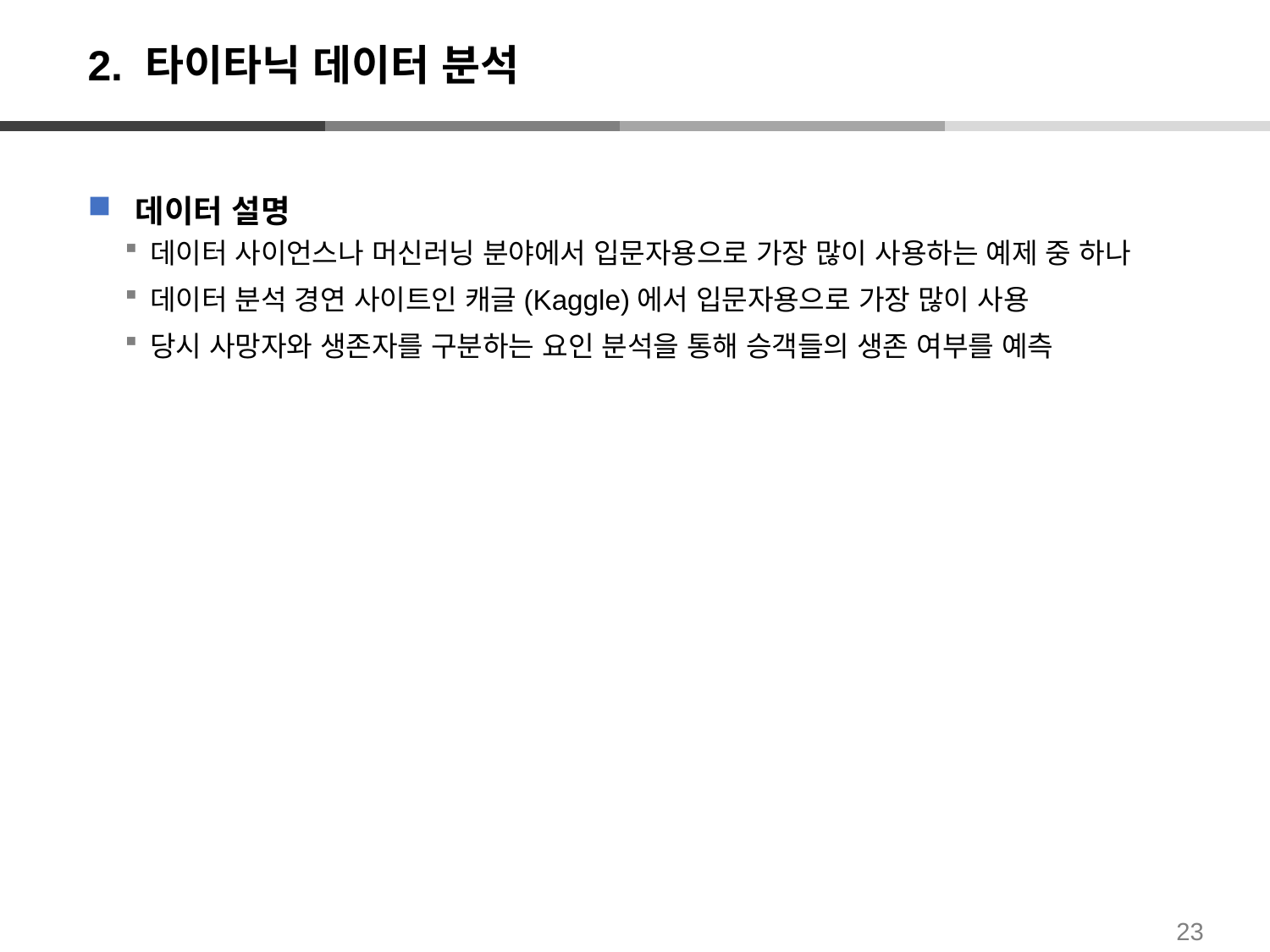

# 2. 타이타닉 데이터 분석
데이터 설명
데이터 사이언스나 머신러닝 분야에서 입문자용으로 가장 많이 사용하는 예제 중 하나
데이터 분석 경연 사이트인 캐글(Kaggle)에서 입문자용으로 가장 많이 사용
당시 사망자와 생존자를 구분하는 요인 분석을 통해 승객들의 생존 여부를 예측